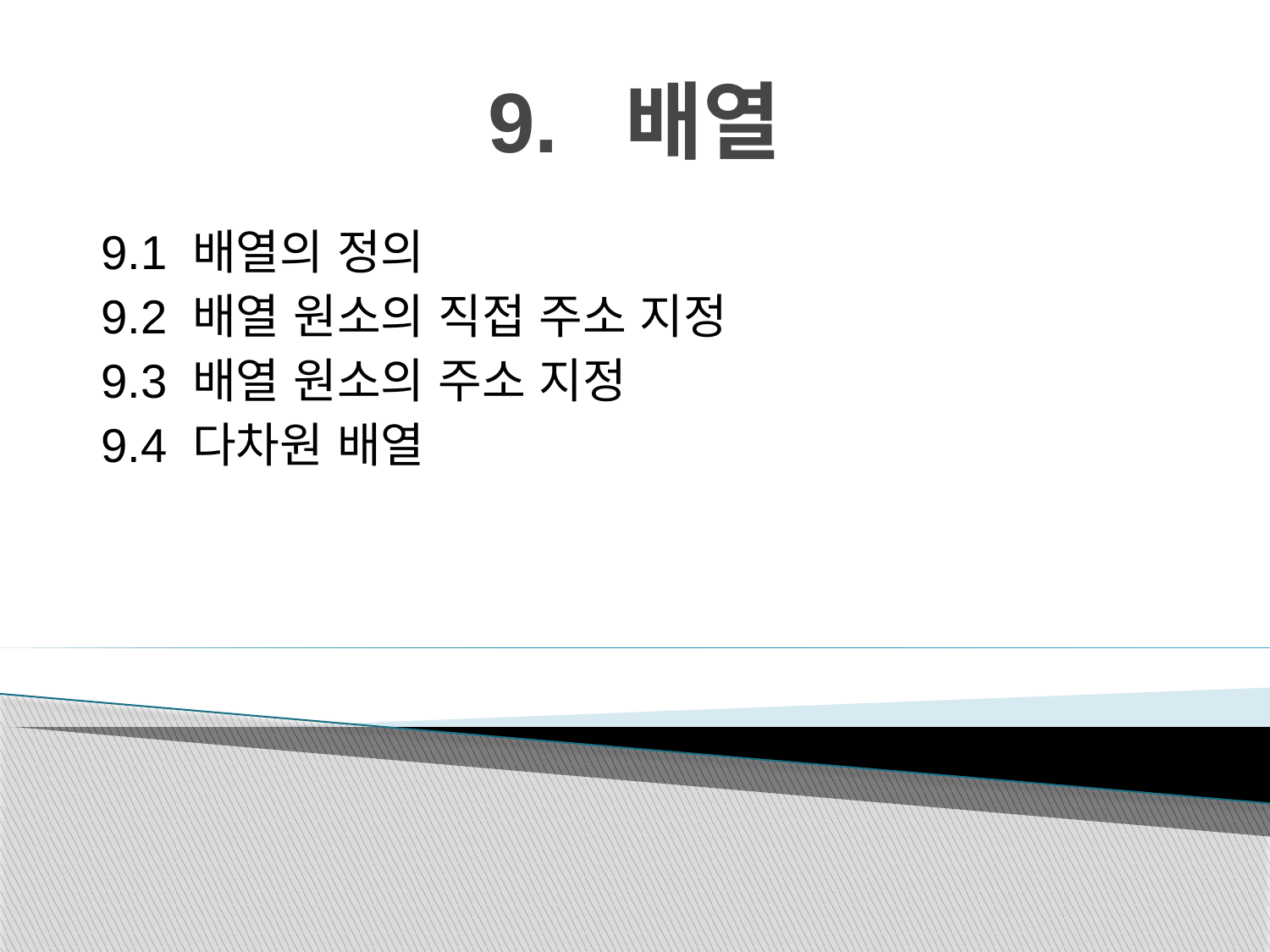

# 9.  배열
9.1 배열의 정의
9.2 배열 원소의 직접 주소 지정
9.3 배열 원소의 주소 지정
9.4 다차원 배열